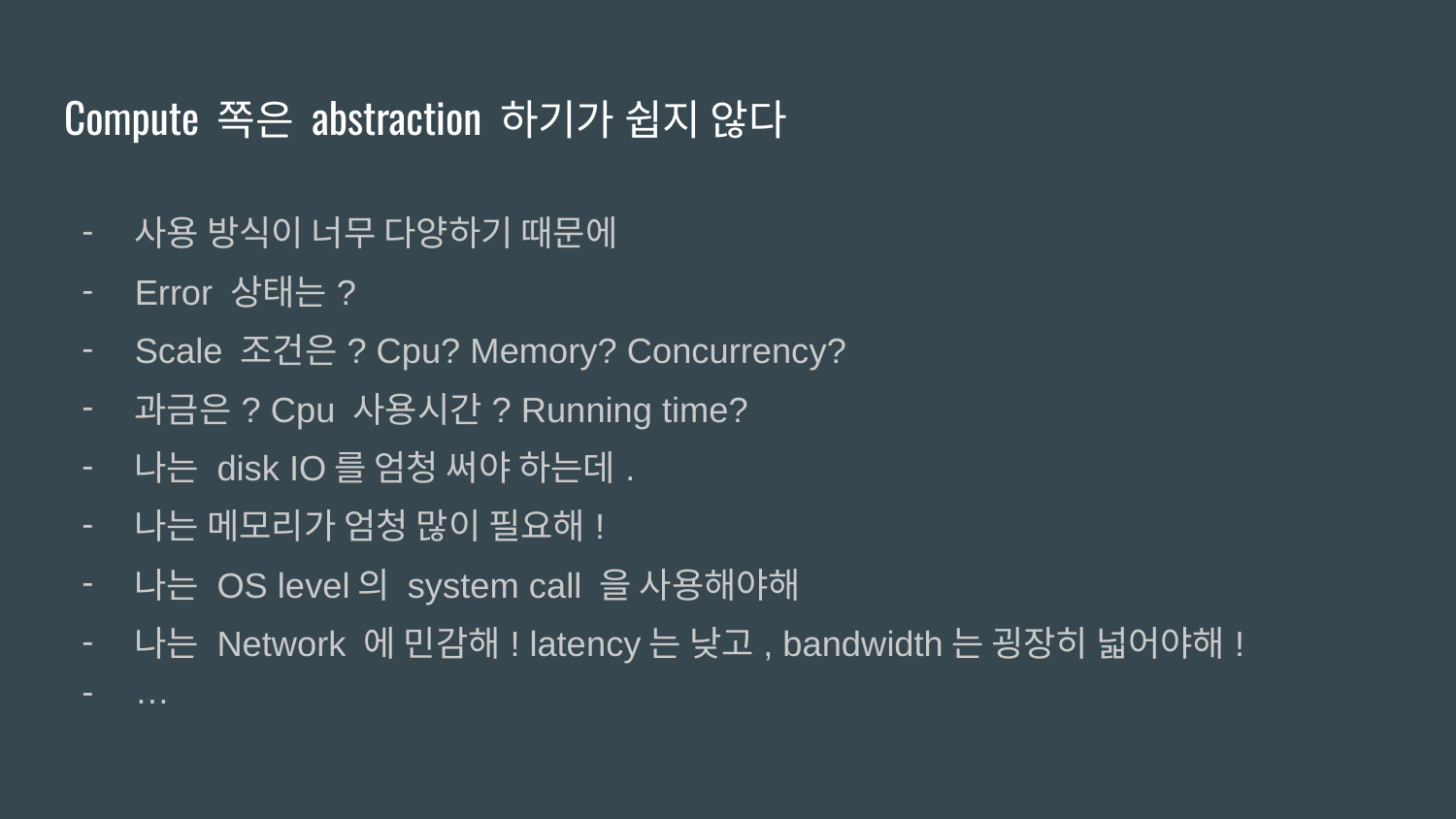

# Compute 쪽은 abstraction 하기가 쉽지 않다
사용 방식이 너무 다양하기 때문에
Error 상태는?
Scale 조건은? Cpu? Memory? Concurrency?
과금은? Cpu 사용시간? Running time?
나는 disk IO를 엄청 써야 하는데.
나는 메모리가 엄청 많이 필요해!
나는 OS level의 system call 을 사용해야해
나는 Network 에 민감해! latency는 낮고, bandwidth는 굉장히 넓어야해!
…